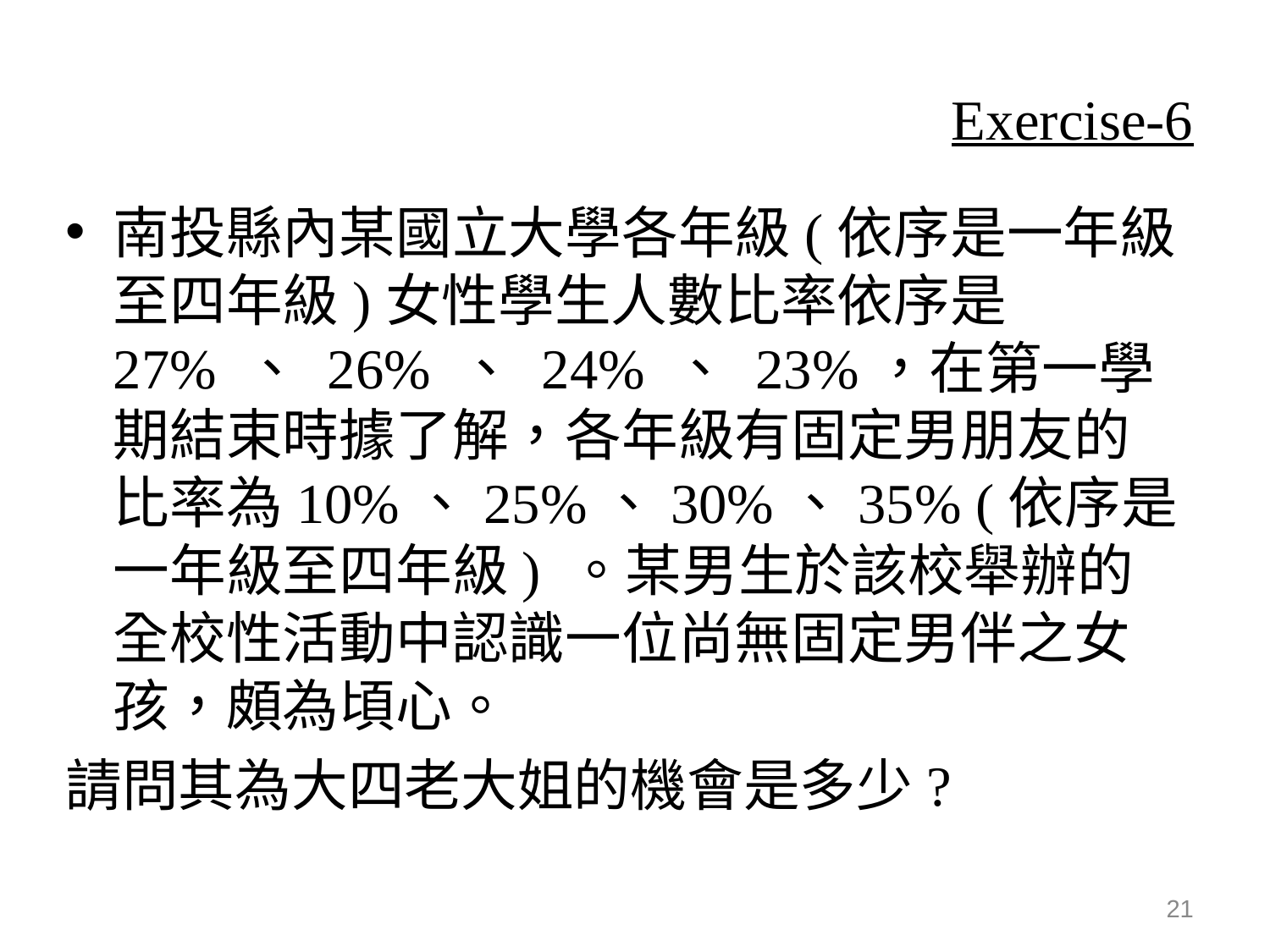

# Exercise-6
南投縣內某國立大學各年級(依序是一年級至四年級)女性學生人數比率依序是27% 、 26% 、 24% 、 23%，在第一學期結束時據了解，各年級有固定男朋友的比率為10%、25%、30%、35% (依序是一年級至四年級) 。某男生於該校舉辦的全校性活動中認識一位尚無固定男伴之女孩，頗為頃心。
請問其為大四老大姐的機會是多少?
21